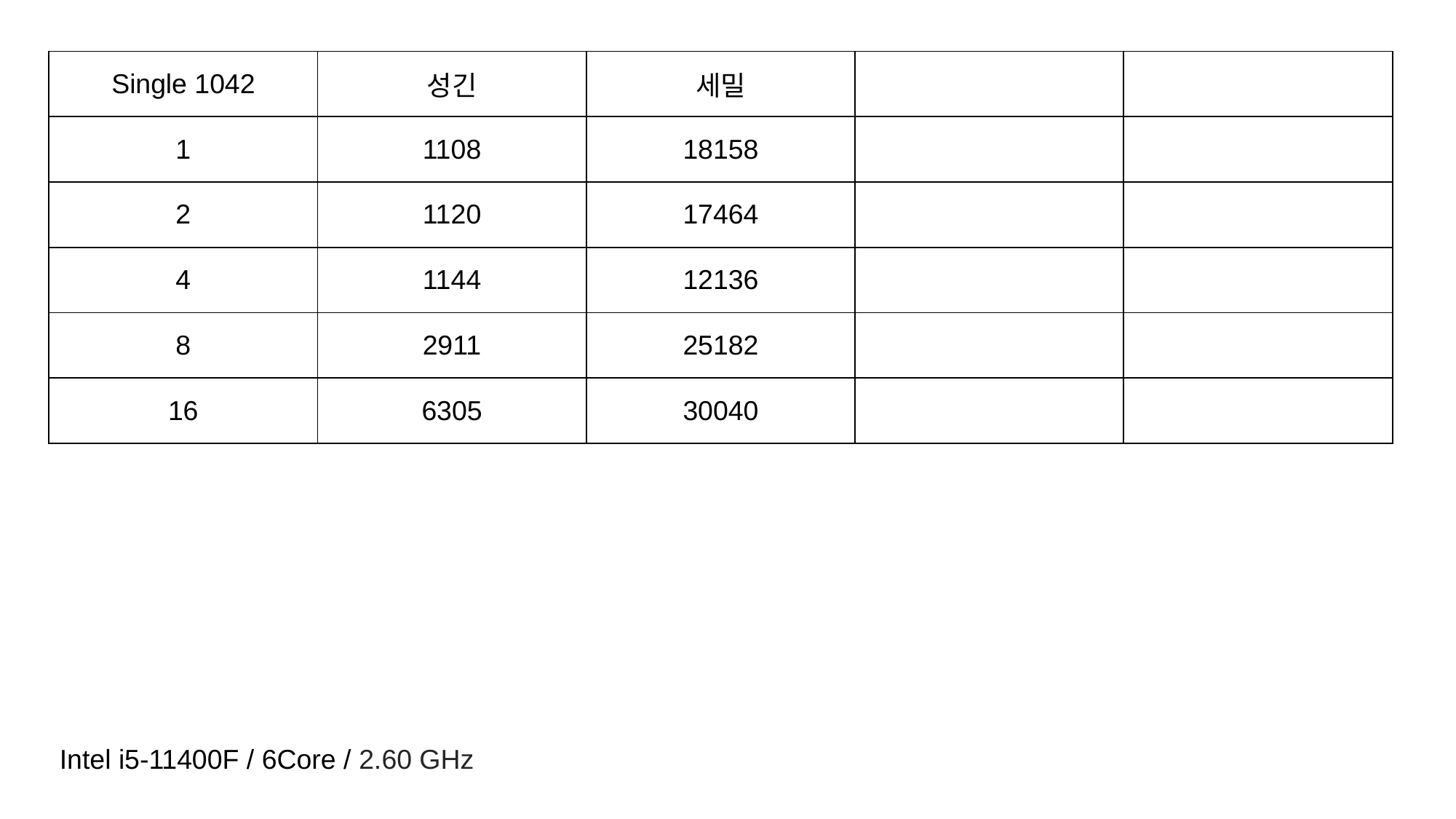

| Single 1042 | 성긴 | 세밀 |  |  |
| --- | --- | --- | --- | --- |
| 1 | 1108 | 18158 |  |  |
| 2 | 1120 | 17464 |  |  |
| 4 | 1144 | 12136 |  |  |
| 8 | 2911 | 25182 |  |  |
| 16 | 6305 | 30040 |  |  |
Intel i5-11400F / 6Core / 2.60 GHz